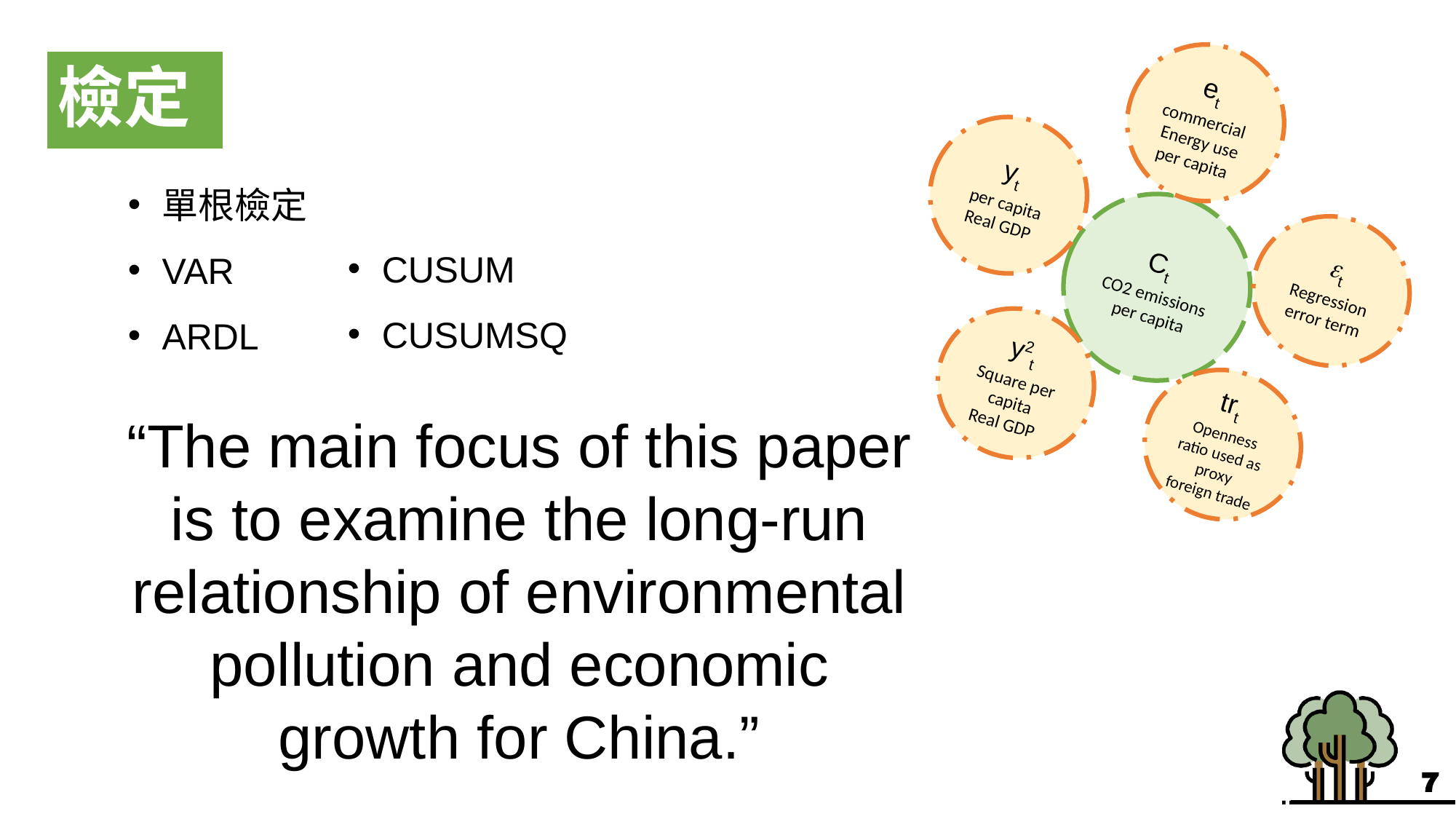

et
commercial
Energy use per capita
yt
per capita
Real GDP
εt
Regression error term
Ct
CO2 emissions per capita
y2t
Square per capita
Real GDP
trt
Openness ratio used as proxy foreign trade
檢定
單根檢定
VAR
ARDL
CUSUM
CUSUMSQ
“The main focus of this paper is to examine the long-run relationship of environmental pollution and economic growth for China.”
7